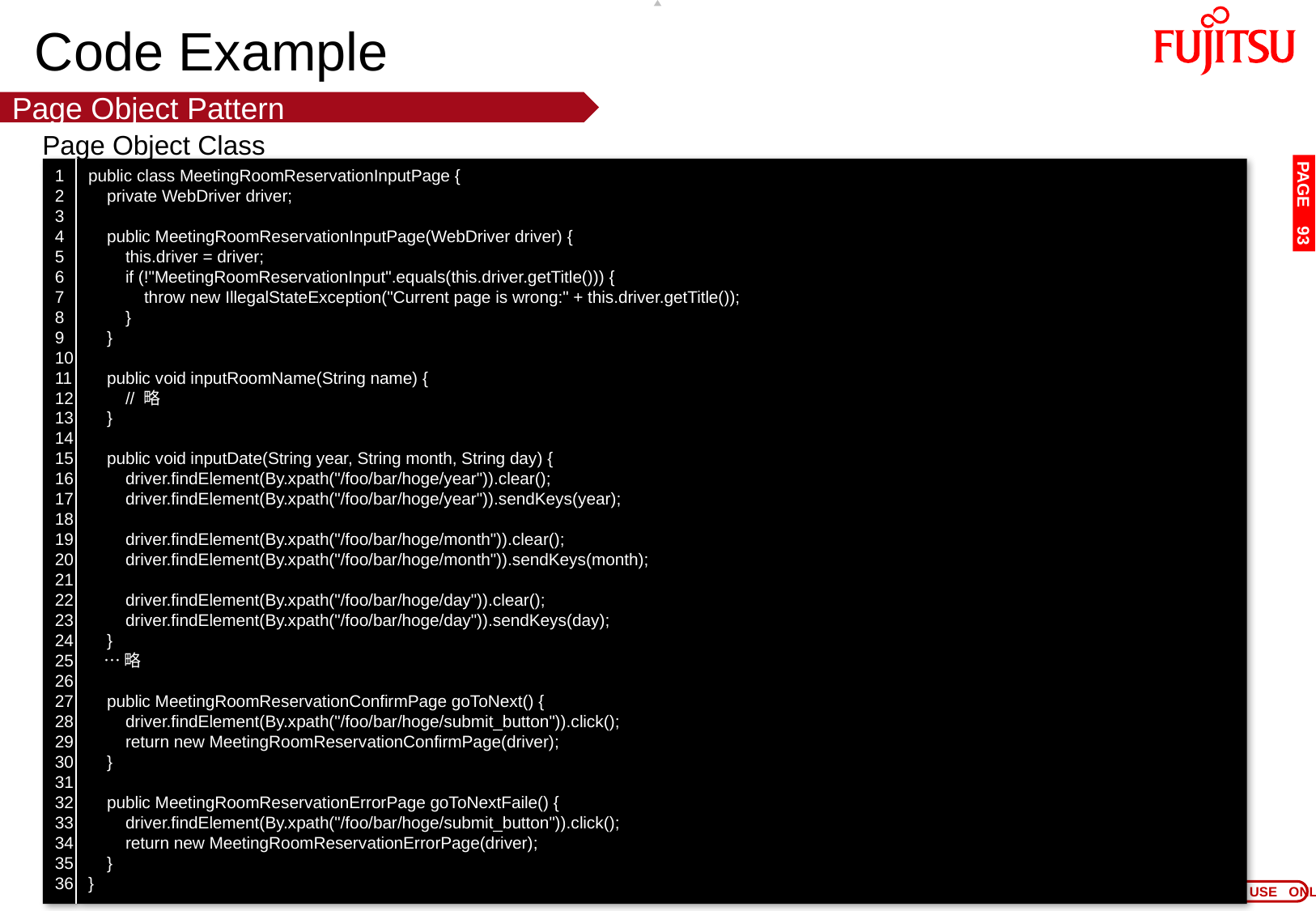

# Code Example
Page Object Pattern
Page Object Class
1
2
3
4
5
6
7
8
9
10
11
12
13
14
15
16
17
18
19
20
21
22
23
24
25
26
27
28
29
30
31
32
33
34
35
36
public class MeetingRoomReservationInputPage {
    private WebDriver driver;

    public MeetingRoomReservationInputPage(WebDriver driver) {
        this.driver = driver;
        if (!"MeetingRoomReservationInput".equals(this.driver.getTitle())) {
            throw new IllegalStateException("Current page is wrong:" + this.driver.getTitle());
        }
    }

    public void inputRoomName(String name) {
        // 略
    }

    public void inputDate(String year, String month, String day) {
        driver.findElement(By.xpath("/foo/bar/hoge/year")).clear();
        driver.findElement(By.xpath("/foo/bar/hoge/year")).sendKeys(year);

        driver.findElement(By.xpath("/foo/bar/hoge/month")).clear();
        driver.findElement(By.xpath("/foo/bar/hoge/month")).sendKeys(month);

        driver.findElement(By.xpath("/foo/bar/hoge/day")).clear();
        driver.findElement(By.xpath("/foo/bar/hoge/day")).sendKeys(day);
    }
    …略

    public MeetingRoomReservationConfirmPage goToNext() {
        driver.findElement(By.xpath("/foo/bar/hoge/submit_button")).click();
        return new MeetingRoomReservationConfirmPage(driver);
    }

    public MeetingRoomReservationErrorPage goToNextFaile() {
        driver.findElement(By.xpath("/foo/bar/hoge/submit_button")).click();
        return new MeetingRoomReservationErrorPage(driver);
    }
}
PAGE    93